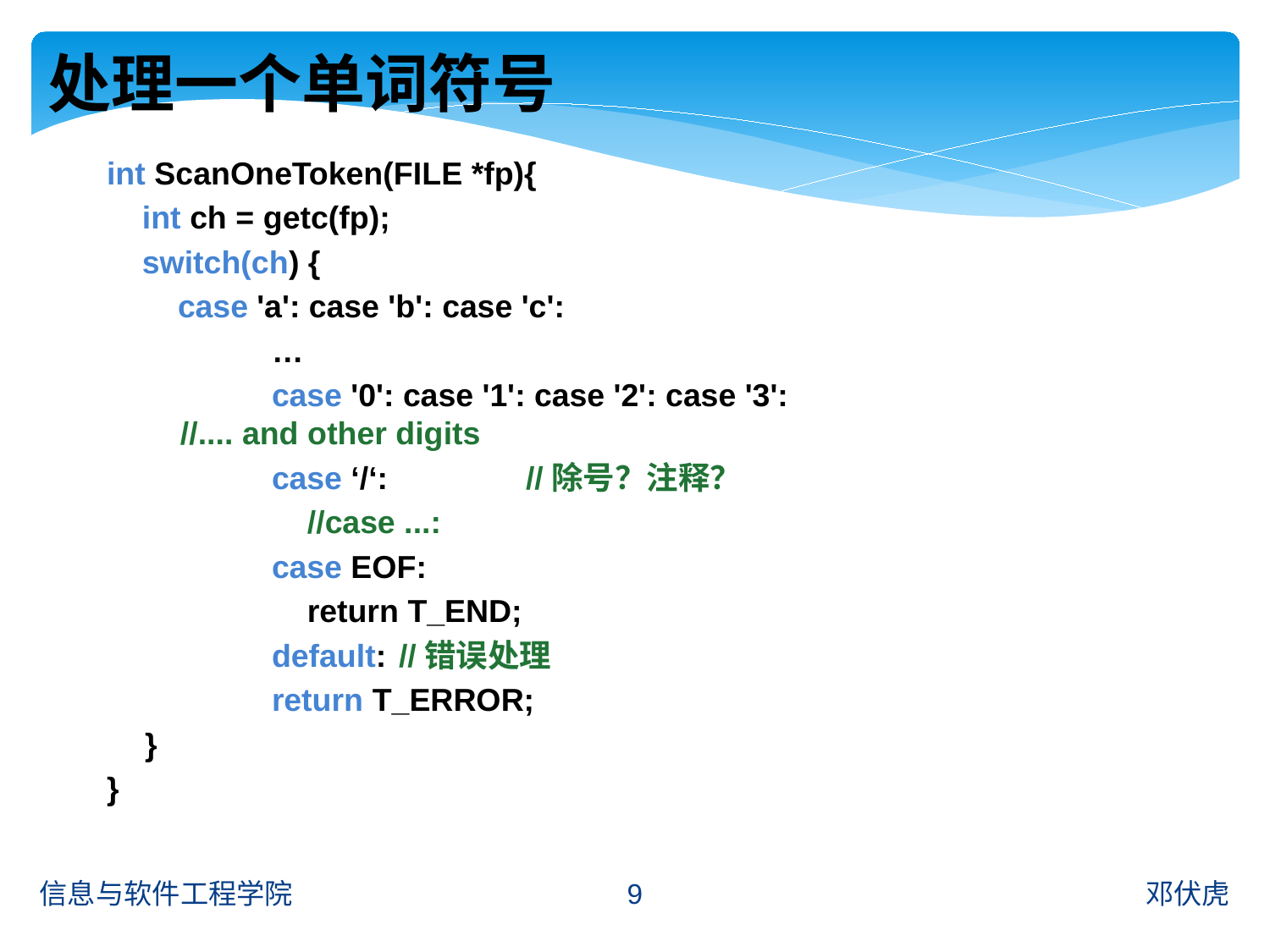

处理一个单词符号
int ScanOneToken(FILE *fp){
    int ch = getc(fp);
    switch(ch) {
        case 'a': case 'b': case 'c':
		…
		case '0': case '1': case '2': case '3': 			    //.... and other digits
		case ‘/‘:		//除号？注释？
		    //case ...:
		case EOF:
		    return T_END;
		default:	//错误处理
		return T_ERROR;
	}
}
9
信息与软件工程学院
邓伏虎